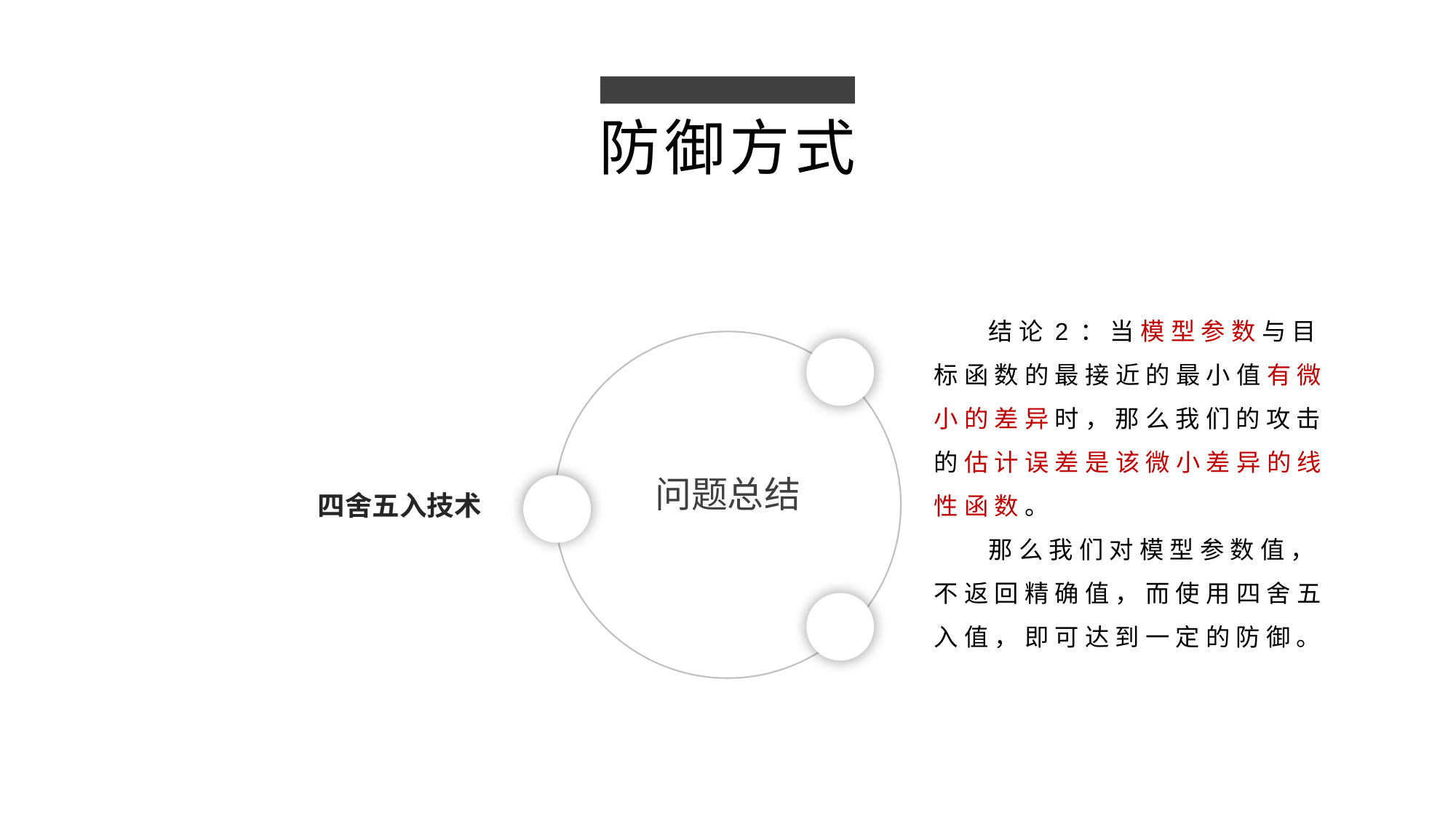

防御方式
结论2：当模型参数与目标函数的最接近的最小值有微小的差异时，那么我们的攻击的估计误差是该微小差异的线性函数。
那么我们对模型参数值，不返回精确值，而使用四舍五入值，即可达到一定的防御。

问题总结
四舍五入技术